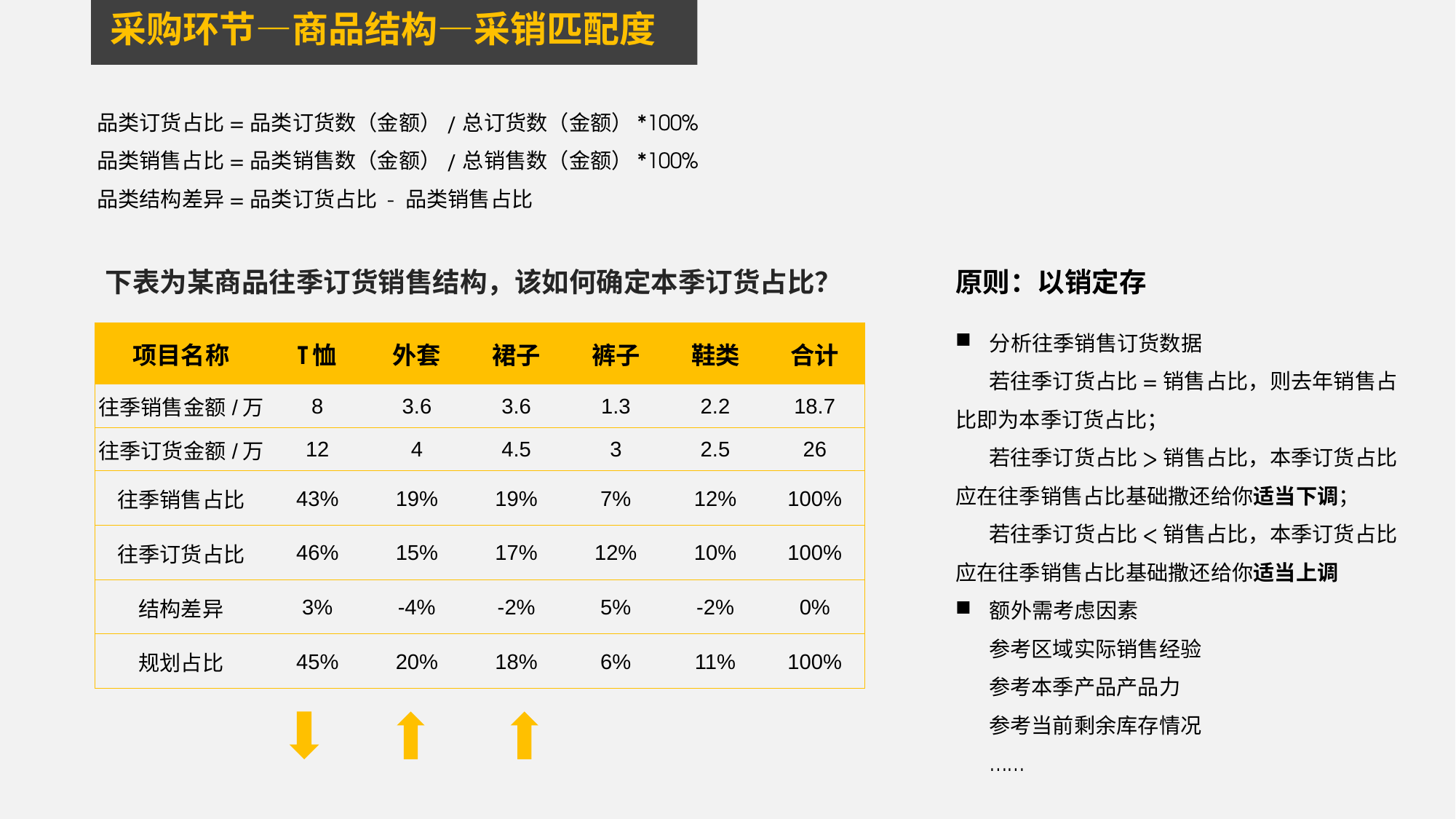

采购环节—商品结构—采销匹配度
品类订货占比=品类订货数（金额）/总订货数（金额）*100%
品类销售占比=品类销售数（金额）/总销售数（金额）*100%
品类结构差异=品类订货占比 - 品类销售占比
原则：以销定存
下表为某商品往季订货销售结构，该如何确定本季订货占比？
分析往季销售订货数据
      若往季订货占比=销售占比，则去年销售占比即为本季订货占比；
      若往季订货占比>销售占比，本季订货占比应在往季销售占比基础撒还给你适当下调；
      若往季订货占比<销售占比，本季订货占比应在往季销售占比基础撒还给你适当上调
额外需考虑因素
      参考区域实际销售经验
      参考本季产品产品力
      参考当前剩余库存情况
      ……
| 项目名称 | T恤 | 外套 | 裙子 | 裤子 | 鞋类 | 合计 |
| --- | --- | --- | --- | --- | --- | --- |
| 往季销售金额/万 | 8 | 3.6 | 3.6 | 1.3 | 2.2 | 18.7 |
| 往季订货金额/万 | 12 | 4 | 4.5 | 3 | 2.5 | 26 |
| 往季销售占比 | 43% | 19% | 19% | 7% | 12% | 100% |
| 往季订货占比 | 46% | 15% | 17% | 12% | 10% | 100% |
| 结构差异 | 3% | -4% | -2% | 5% | -2% | 0% |
| 规划占比 | 45% | 20% | 18% | 6% | 11% | 100% |